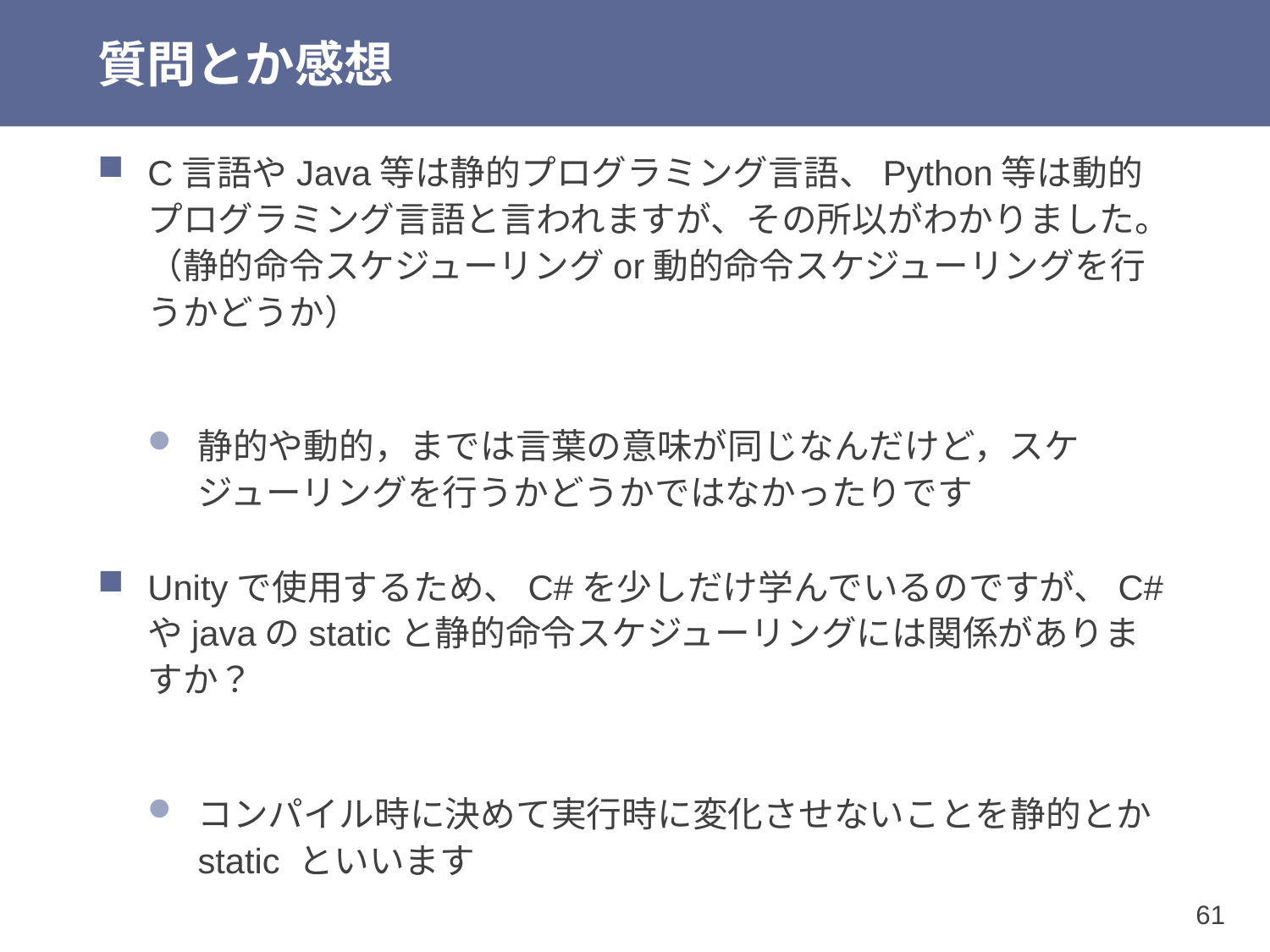

# 質問とか感想
C言語やJava等は静的プログラミング言語、Python等は動的プログラミング言語と言われますが、その所以がわかりました。（静的命令スケジューリングor動的命令スケジューリングを行うかどうか）

静的や動的，までは言葉の意味が同じなんだけど，スケジューリングを行うかどうかではなかったりです
Unityで使用するため、C#を少しだけ学んでいるのですが、C#やjavaのstaticと静的命令スケジューリングには関係がありますか？

コンパイル時に決めて実行時に変化させないことを静的とか static といいます